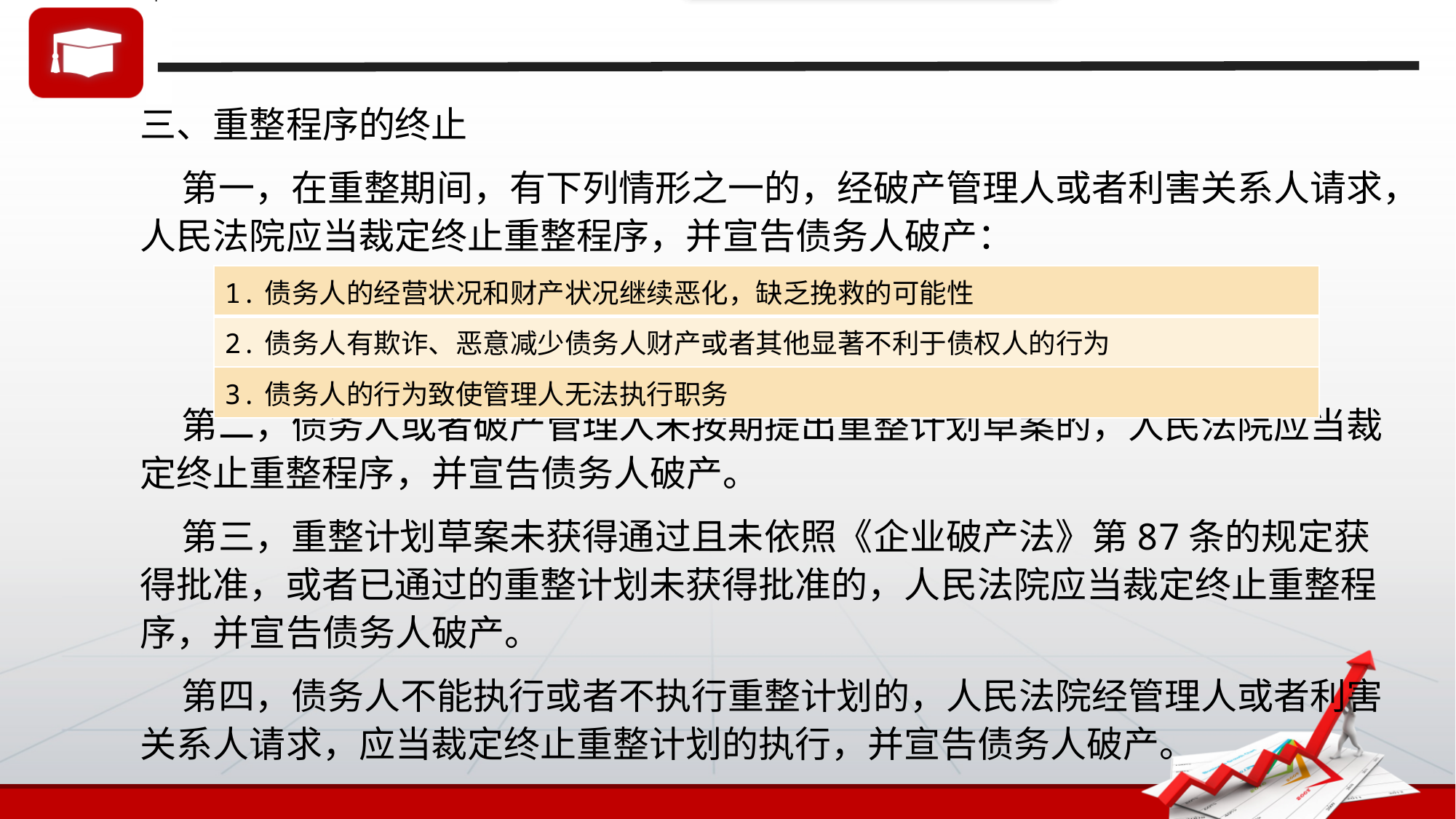

三、重整程序的终止
    第一，在重整期间，有下列情形之一的，经破产管理人或者利害关系人请求，人民法院应当裁定终止重整程序，并宣告债务人破产：

    第二，债务人或者破产管理人未按期提出重整计划草案的，人民法院应当裁定终止重整程序，并宣告债务人破产。
    第三，重整计划草案未获得通过且未依照《企业破产法》第87条的规定获得批准，或者已通过的重整计划未获得批准的，人民法院应当裁定终止重整程序，并宣告债务人破产。
    第四，债务人不能执行或者不执行重整计划的，人民法院经管理人或者利害关系人请求，应当裁定终止重整计划的执行，并宣告债务人破产。

| 1.债务人的经营状况和财产状况继续恶化，缺乏挽救的可能性 |
| --- |
| 2.债务人有欺诈、恶意减少债务人财产或者其他显著不利于债权人的行为 |
| 3.债务人的行为致使管理人无法执行职务 |